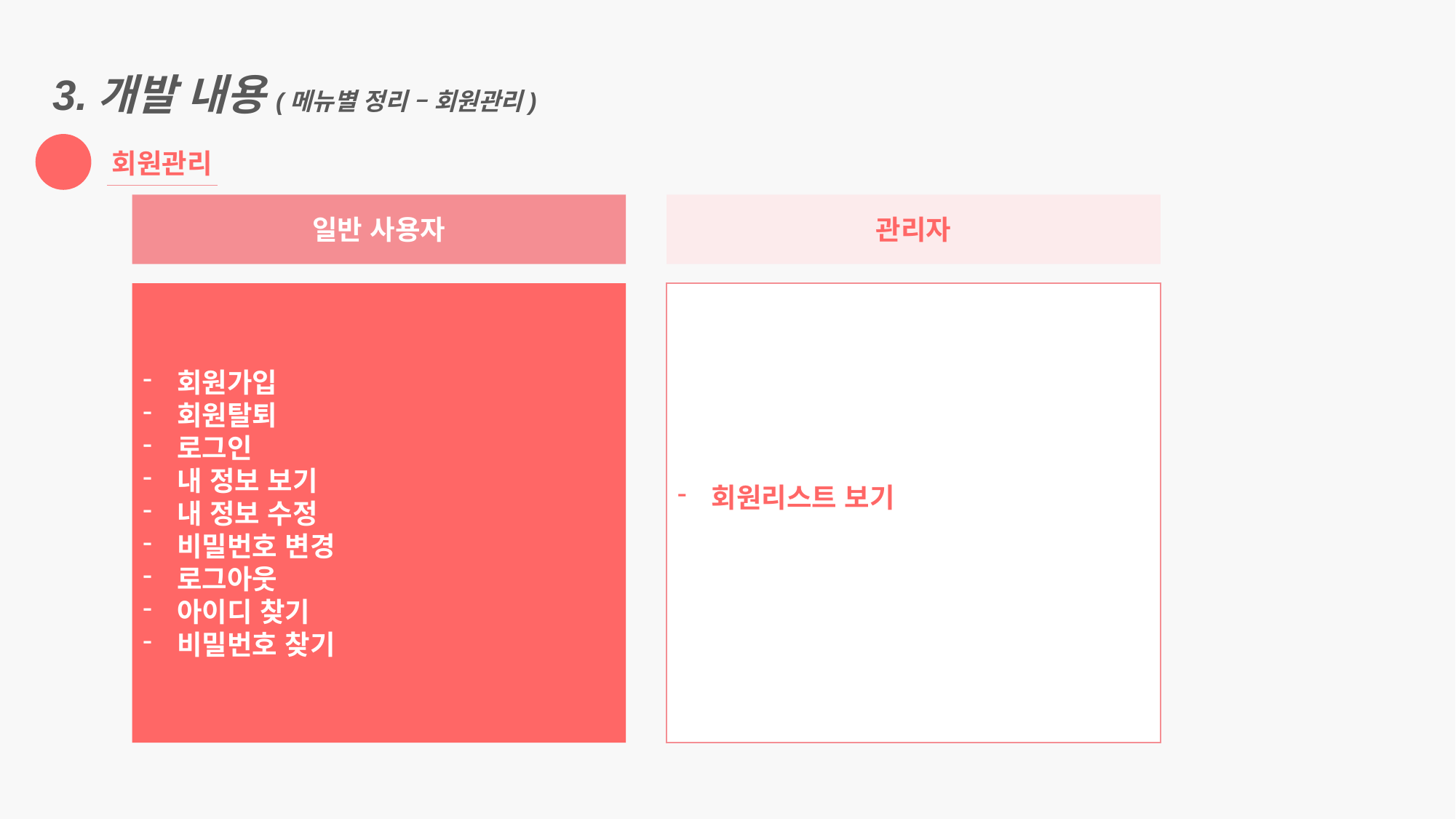

3.개발 내용(메뉴별 정리 – 회원관리)

회원관리
관리자
일반 사용자
회원리스트 보기

회원가입
회원탈퇴
로그인
내 정보 보기
내 정보 수정
비밀번호 변경
로그아웃
아이디 찾기
비밀번호 찾기